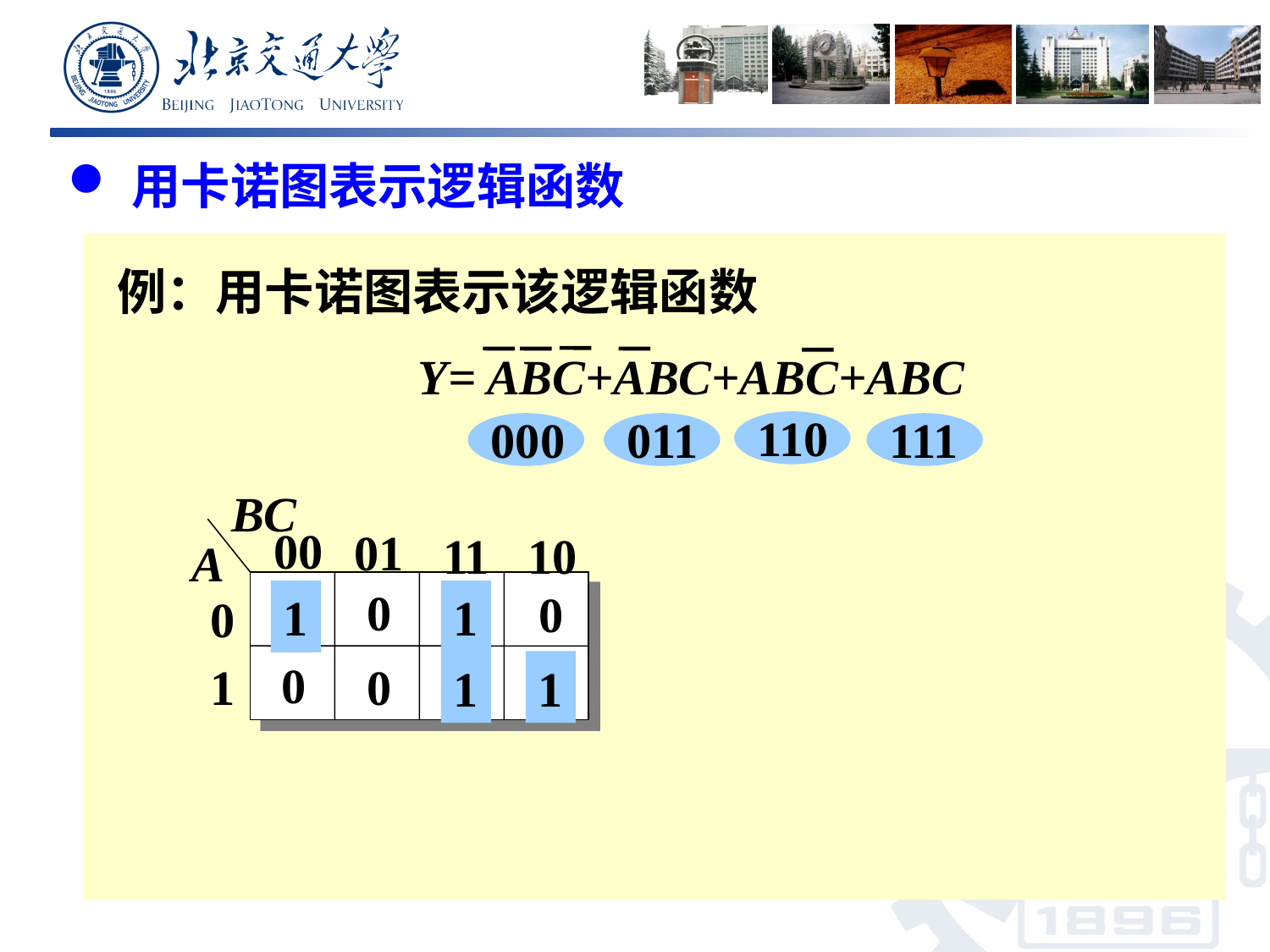

用卡诺图表示逻辑函数

1. 已知函数为最小项表达式，存在的最小项对应的格填1，其余格均填0。
例：用卡诺图表示该逻辑函数
例：某函数的真值表如图所示，用卡诺图表示该逻辑函数。
Y= ABC+ABC+ABC+ABC

2. 若已知函数的真值表，将真值表中使函数值为1的那些最小项对应的方格填1，其余格均填0。

A
B
C
F

0
0
0
0
0
1
0
0
0
0
1
0
0
1
1
1
1
0
0
0
1
0
1
1
1
1
1
0
1
1
1
1
110

000

011

111

BC
00
01

11
10
A
0
1
BC
00
01

11
10
A
0
1
3. 函数为一个复杂的运算式，则先将其变成与或式，再用直接法填写。
1
0
0
0
0
0
0
0
0
1
1

1
1
1
1
1